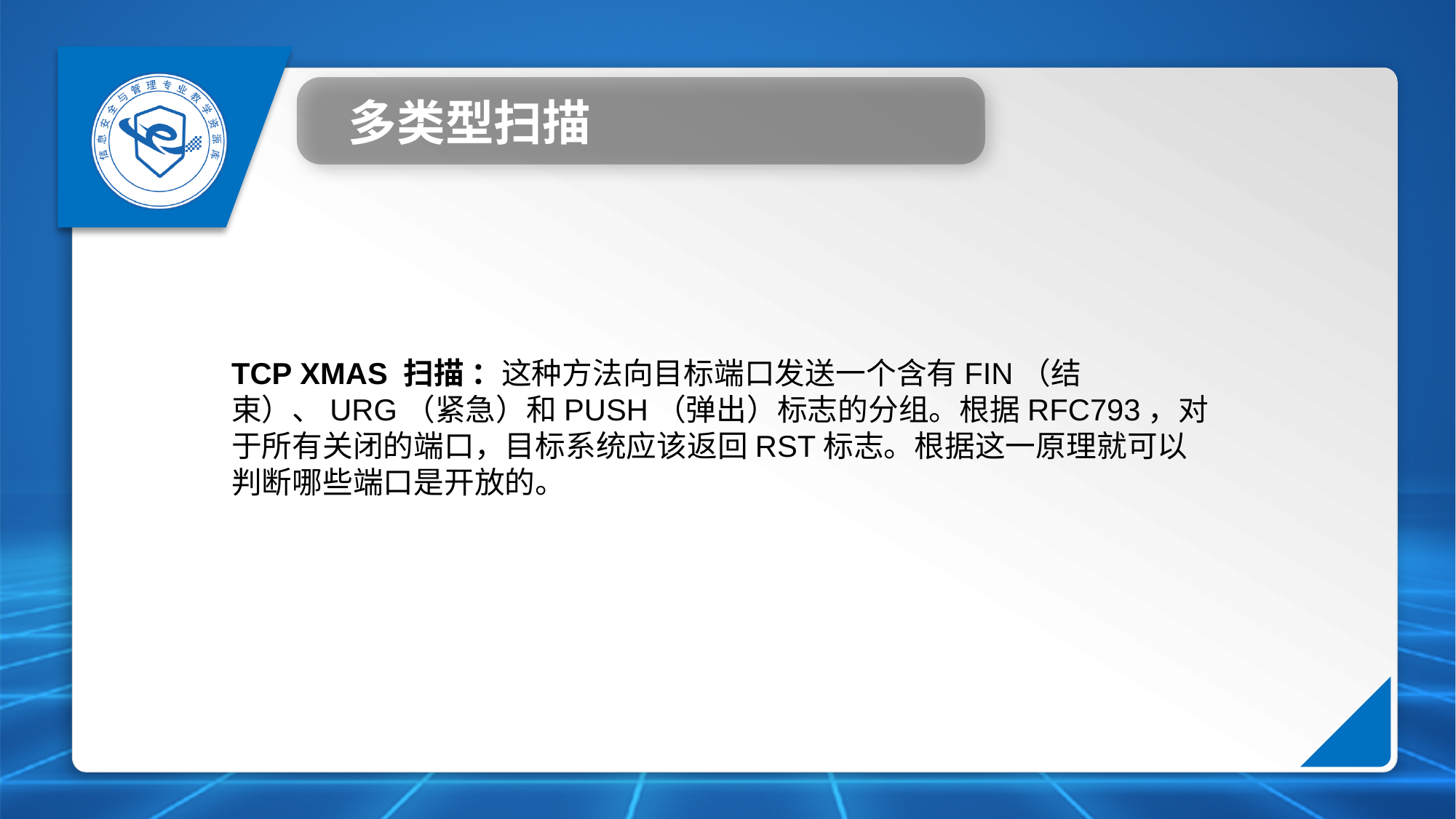

多类型扫描
TCP XMAS 扫描 ：这种方法向目标端口发送一个含有FIN（结束）、URG（紧急）和PUSH（弹出）标志的分组。根据RFC793，对于所有关闭的端口，目标系统应该返回RST标志。根据这一原理就可以判断哪些端口是开放的。